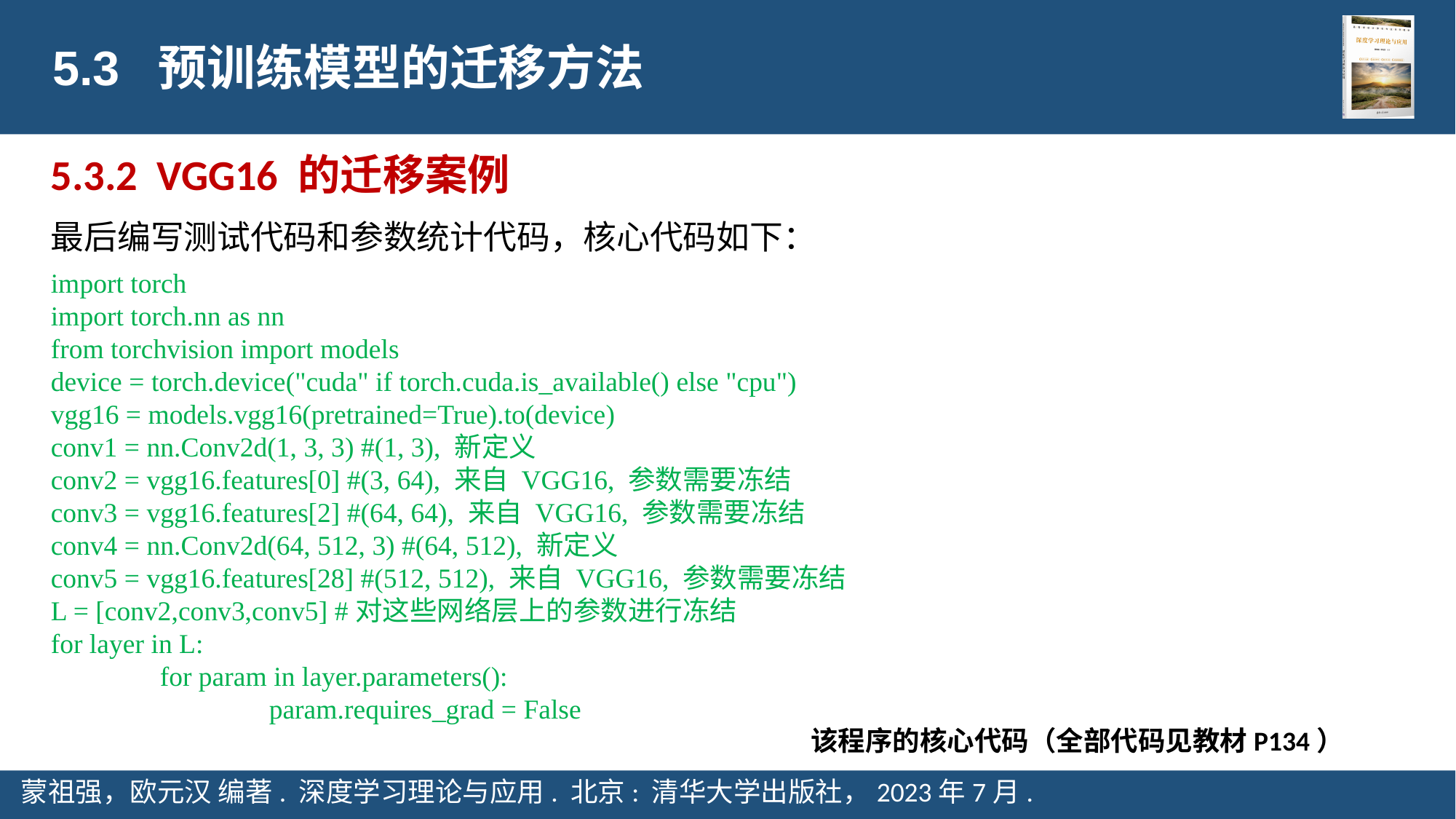

5.3  预训练模型的迁移方法

5.3.2  VGG16 的迁移案例
最后编写测试代码和参数统计代码，核心代码如下：
import torch
import torch.nn as nn
from torchvision import models
device = torch.device("cuda" if torch.cuda.is_available() else "cpu")
vgg16 = models.vgg16(pretrained=True).to(device)
conv1 = nn.Conv2d(1, 3, 3) #(1, 3), 新定义
conv2 = vgg16.features[0] #(3, 64), 来自 VGG16, 参数需要冻结
conv3 = vgg16.features[2] #(64, 64), 来自 VGG16, 参数需要冻结
conv4 = nn.Conv2d(64, 512, 3) #(64, 512), 新定义
conv5 = vgg16.features[28] #(512, 512), 来自 VGG16, 参数需要冻结
L = [conv2,conv3,conv5] #对这些网络层上的参数进行冻结
for layer in L:
	for param in layer.parameters():
		param.requires_grad = False
该程序的核心代码（全部代码见教材P134）